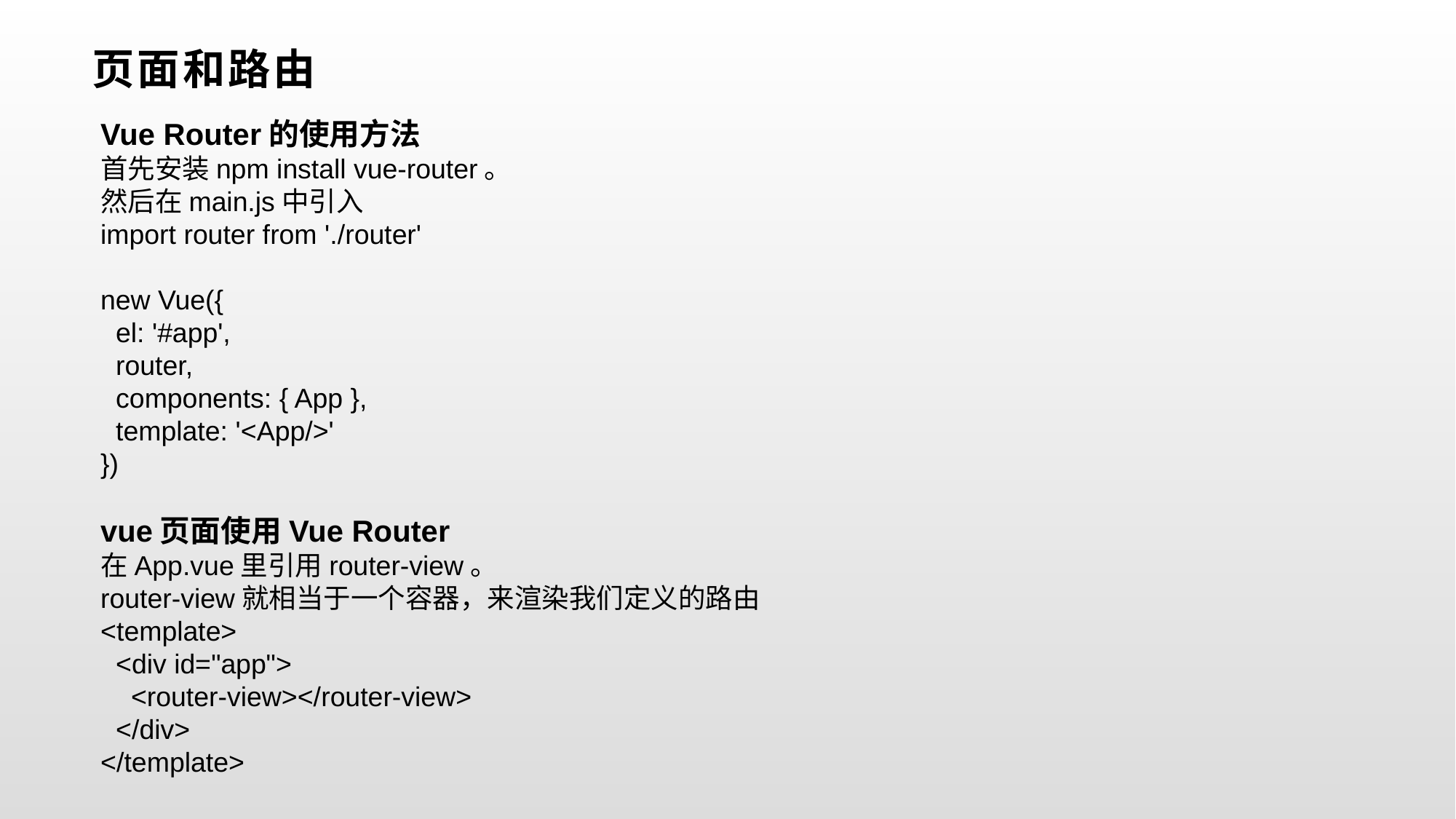

页面和路由
Vue Router的使用方法
首先安装npm install vue-router。
然后在main.js中引入
import router from './router'

new Vue({
  el: '#app',
  router,
  components: { App },
  template: '<App/>'
})

vue页面使用Vue Router
在App.vue里引用router-view。
router-view就相当于一个容器，来渲染我们定义的路由
<template>
  <div id="app">
    <router-view></router-view>
  </div>
</template>